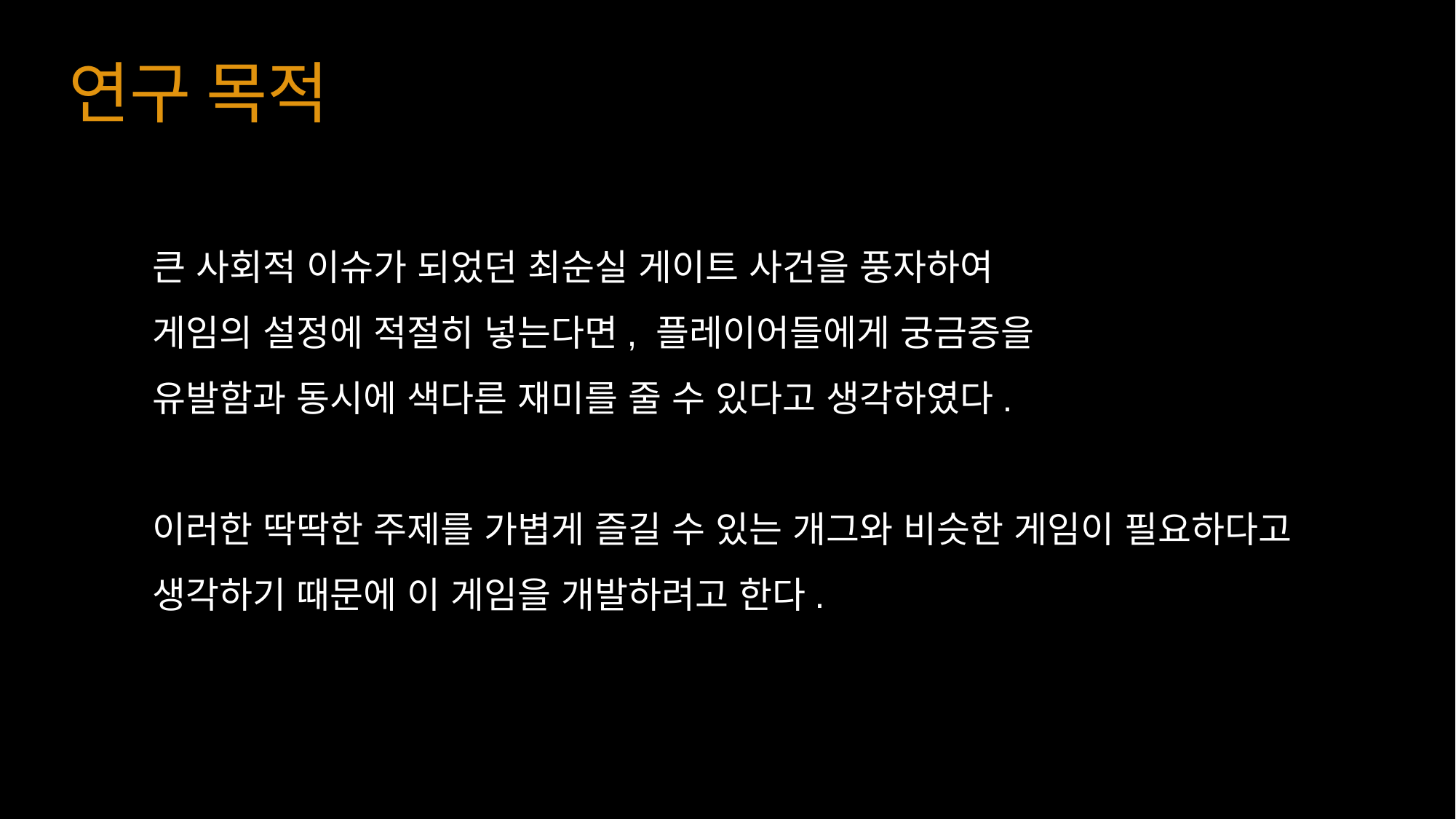

연구 목적

큰 사회적 이슈가 되었던 최순실 게이트 사건을 풍자하여
게임의 설정에 적절히 넣는다면, 플레이어들에게 궁금증을
유발함과 동시에 색다른 재미를 줄 수 있다고 생각하였다.

이러한 딱딱한 주제를 가볍게 즐길 수 있는 개그와 비슷한 게임이 필요하다고 생각하기 때문에 이 게임을 개발하려고 한다.